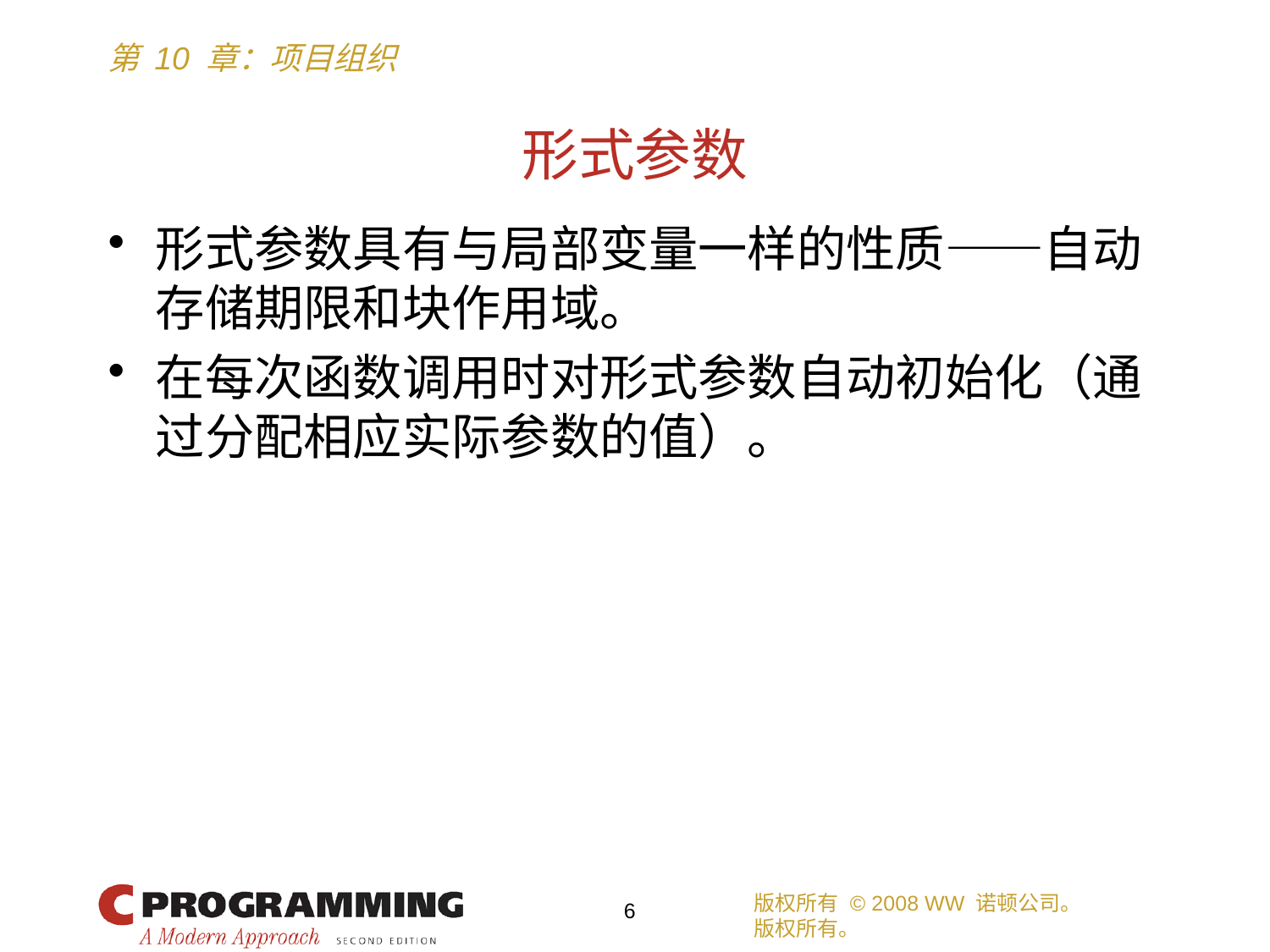

# 形式参数
形式参数具有与局部变量一样的性质——自动存储期限和块作用域。
在每次函数调用时对形式参数自动初始化（通过分配相应实际参数的值）。
版权所有 © 2008 WW 诺顿公司。
版权所有。
6